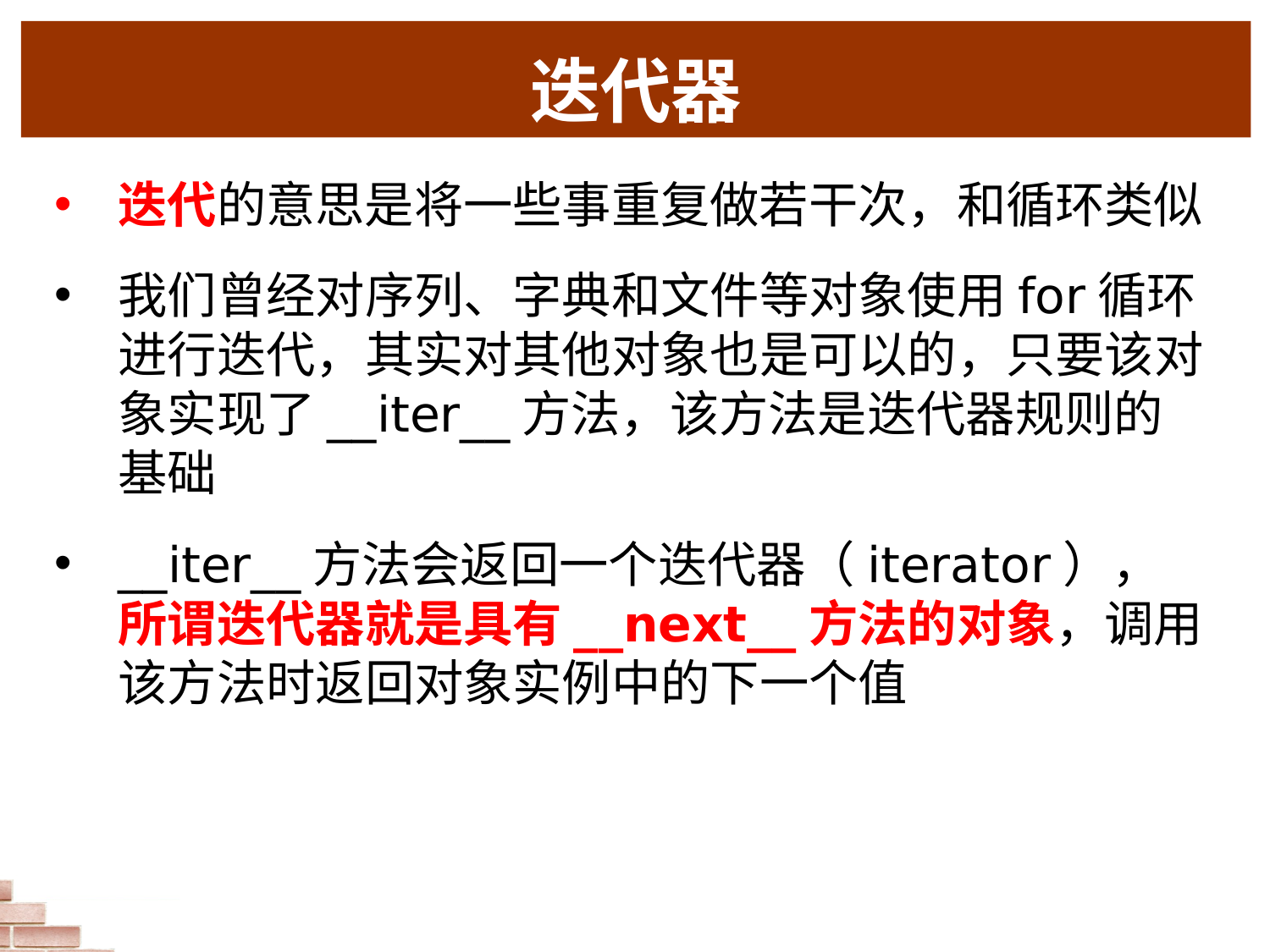

# 迭代器
迭代的意思是将一些事重复做若干次，和循环类似
我们曾经对序列、字典和文件等对象使用for循环进行迭代，其实对其他对象也是可以的，只要该对象实现了__iter__方法，该方法是迭代器规则的基础
__iter__方法会返回一个迭代器（iterator），所谓迭代器就是具有__next__方法的对象，调用该方法时返回对象实例中的下一个值